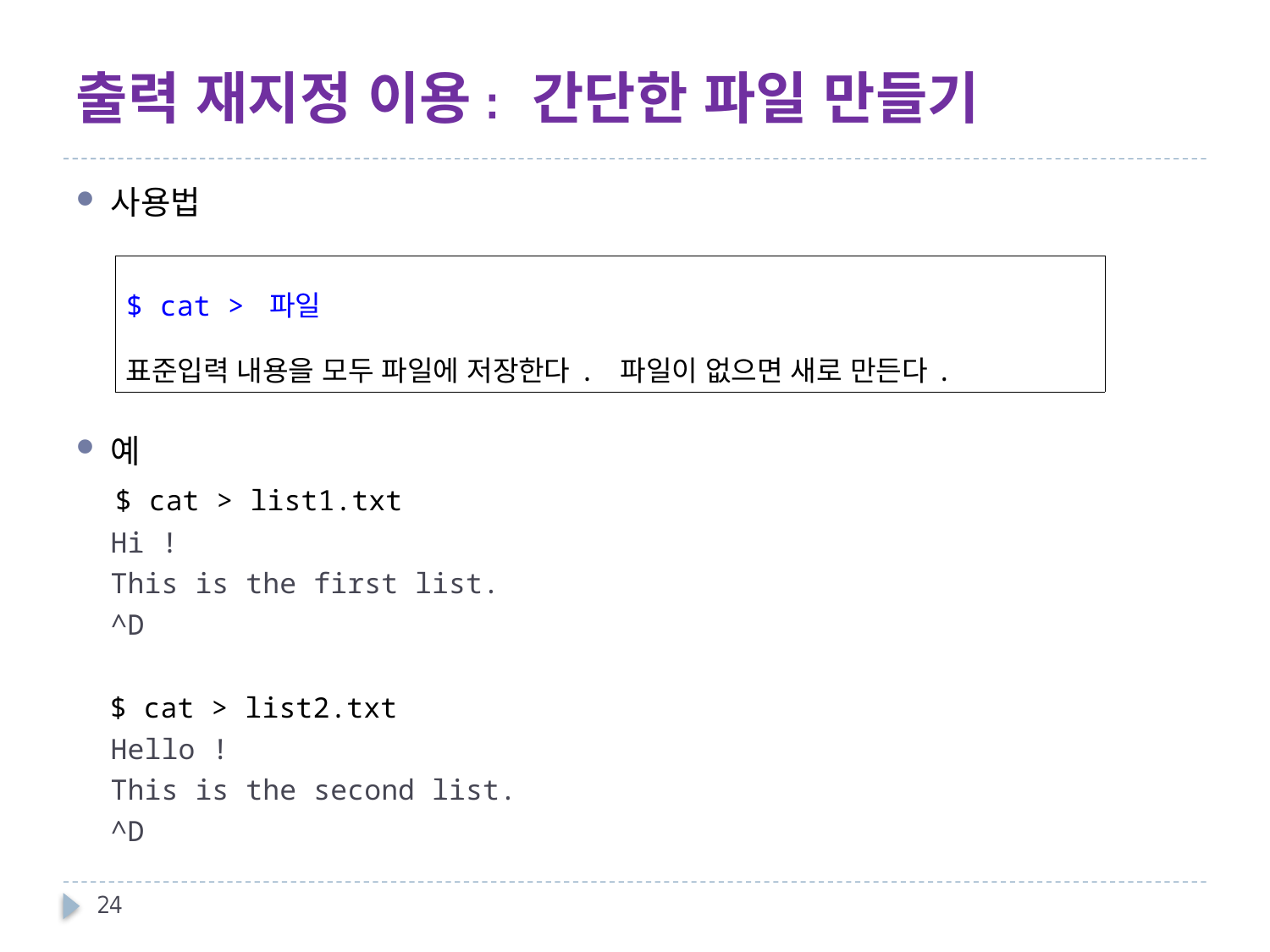

# 출력 재지정 이용: 간단한 파일 만들기
사용법

예
  $ cat > list1.txt
Hi !
This is the first list.
^D

  $ cat > list2.txt
Hello !
This is the second list.
^D

| $ cat > 파일 표준입력 내용을 모두 파일에 저장한다. 파일이 없으면 새로 만든다. |
| --- |
24